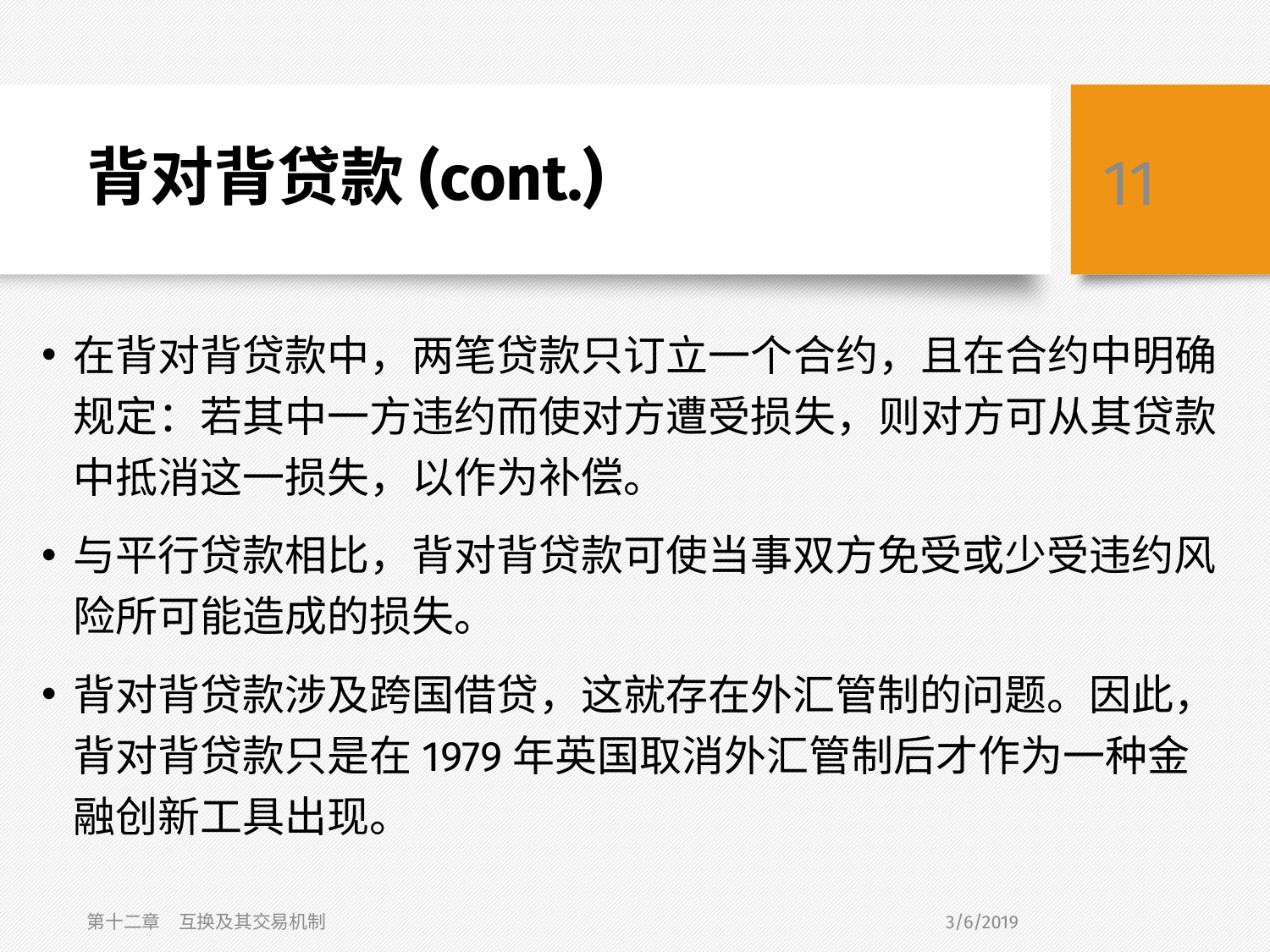

# 背对背贷款(cont.)
11
在背对背贷款中，两笔贷款只订立一个合约，且在合约中明确规定：若其中一方违约而使对方遭受损失，则对方可从其贷款中抵消这一损失，以作为补偿。
与平行贷款相比，背对背贷款可使当事双方免受或少受违约风险所可能造成的损失。
背对背贷款涉及跨国借贷，这就存在外汇管制的问题。因此，背对背贷款只是在1979年英国取消外汇管制后才作为一种金融创新工具出现。
3/6/2019
第十二章　互换及其交易机制